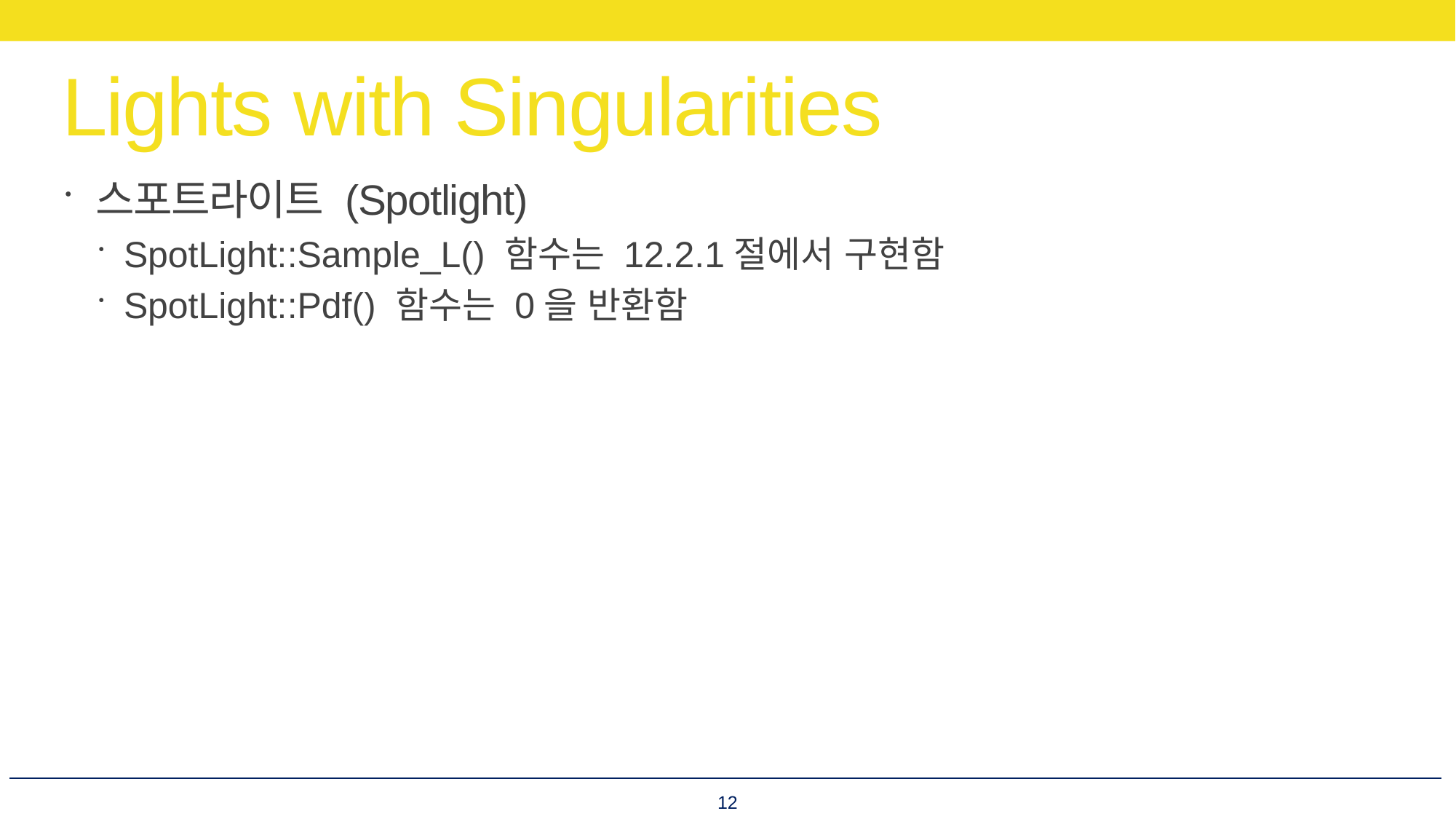

# Lights with Singularities
스포트라이트 (Spotlight)
SpotLight::Sample_L() 함수는 12.2.1절에서 구현함
SpotLight::Pdf() 함수는 0을 반환함
12